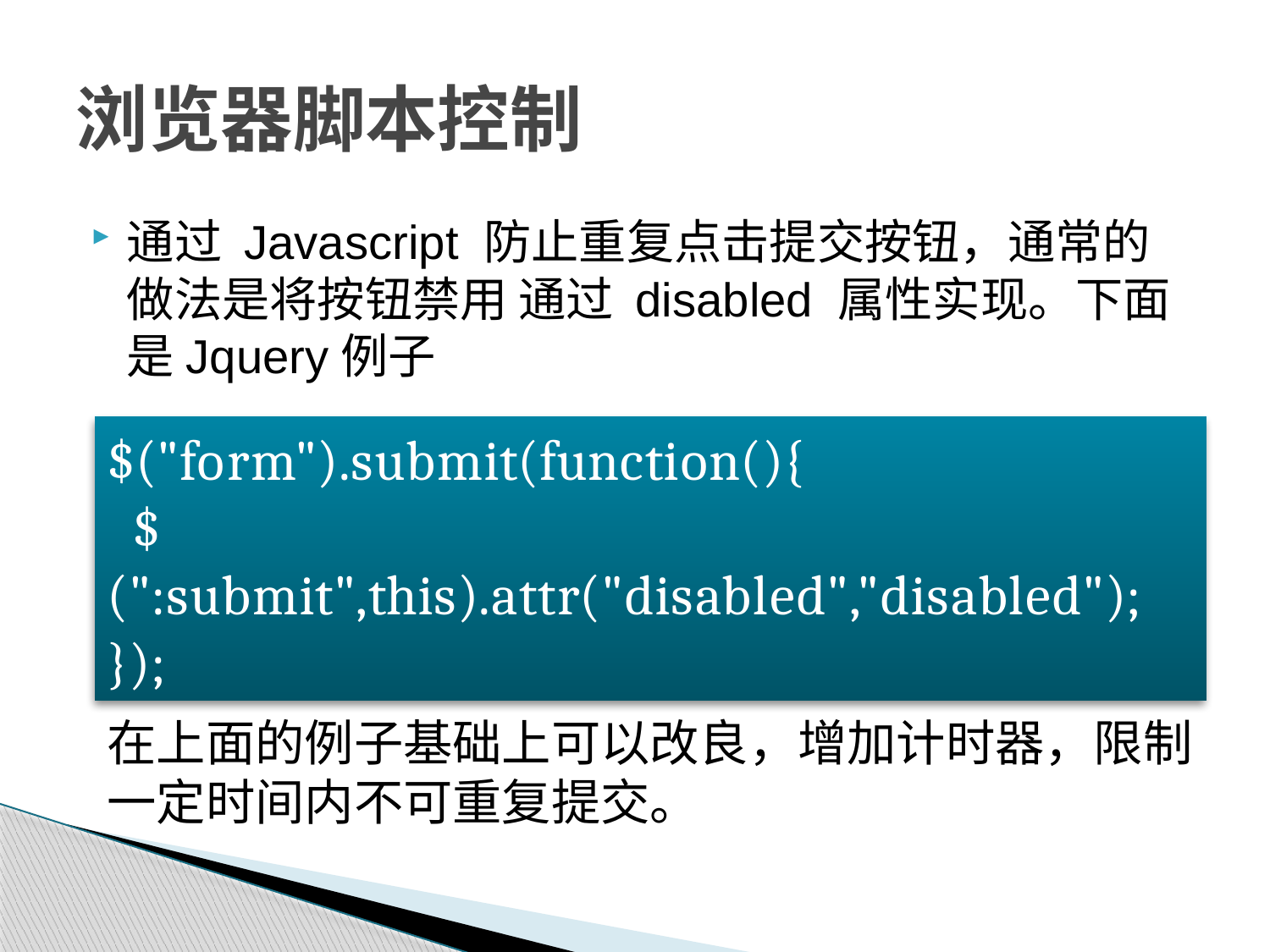

# 浏览器脚本控制
通过 Javascript 防止重复点击提交按钮，通常的做法是将按钮禁用 通过 disabled 属性实现。下面是Jquery例子

$("form").submit(function(){
  $(":submit",this).attr("disabled","disabled");
});
在上面的例子基础上可以改良，增加计时器，限制一定时间内不可重复提交。